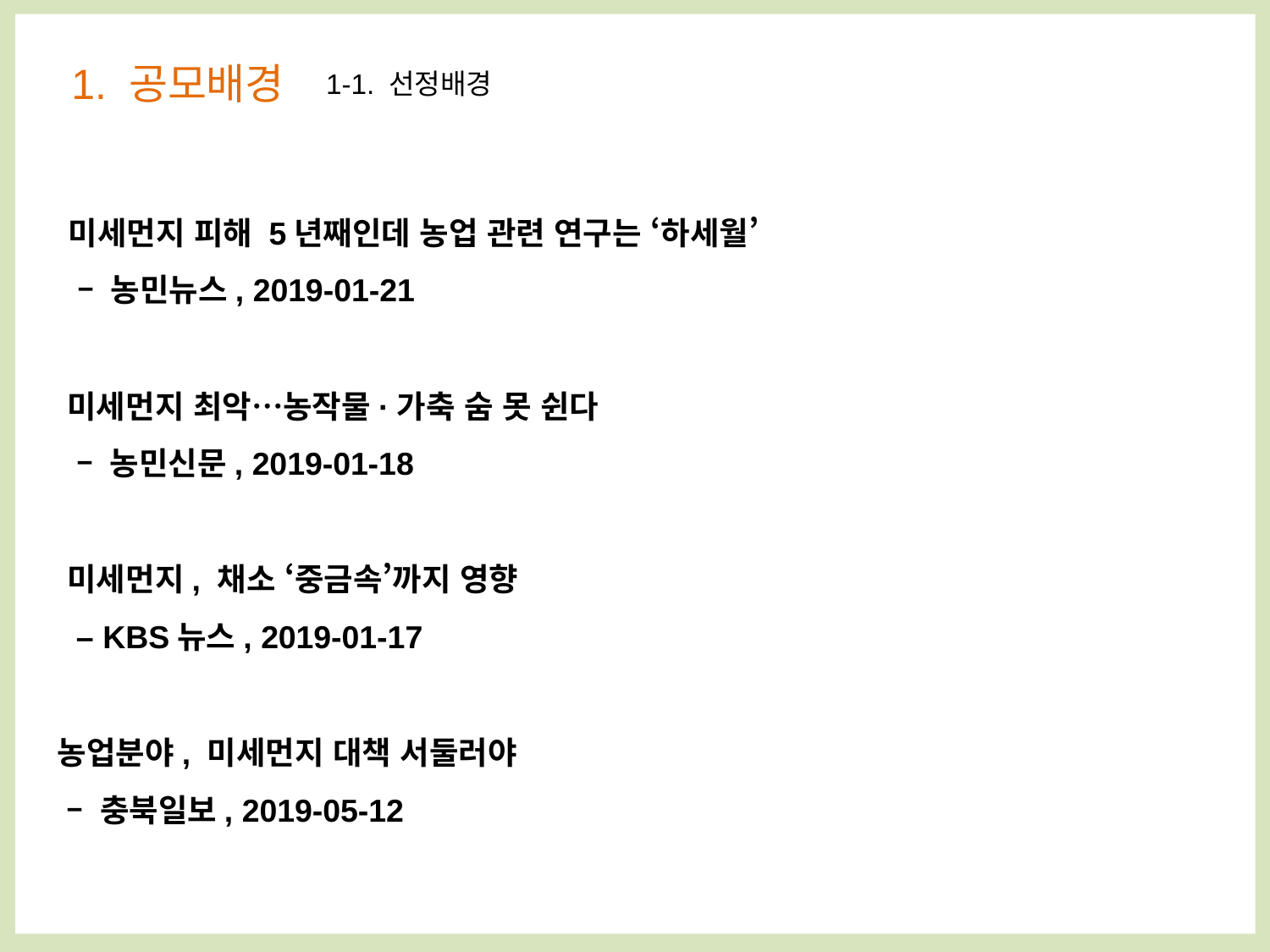

1. 공모배경
1-1. 선정배경
미세먼지 피해 5년째인데 농업 관련 연구는 ‘하세월’
 – 농민뉴스, 2019-01-21
미세먼지 최악…농작물·가축 숨 못 쉰다
 – 농민신문, 2019-01-18
미세먼지, 채소 ‘중금속’까지 영향
 – KBS뉴스, 2019-01-17
농업분야, 미세먼지 대책 서둘러야
 – 충북일보, 2019-05-12